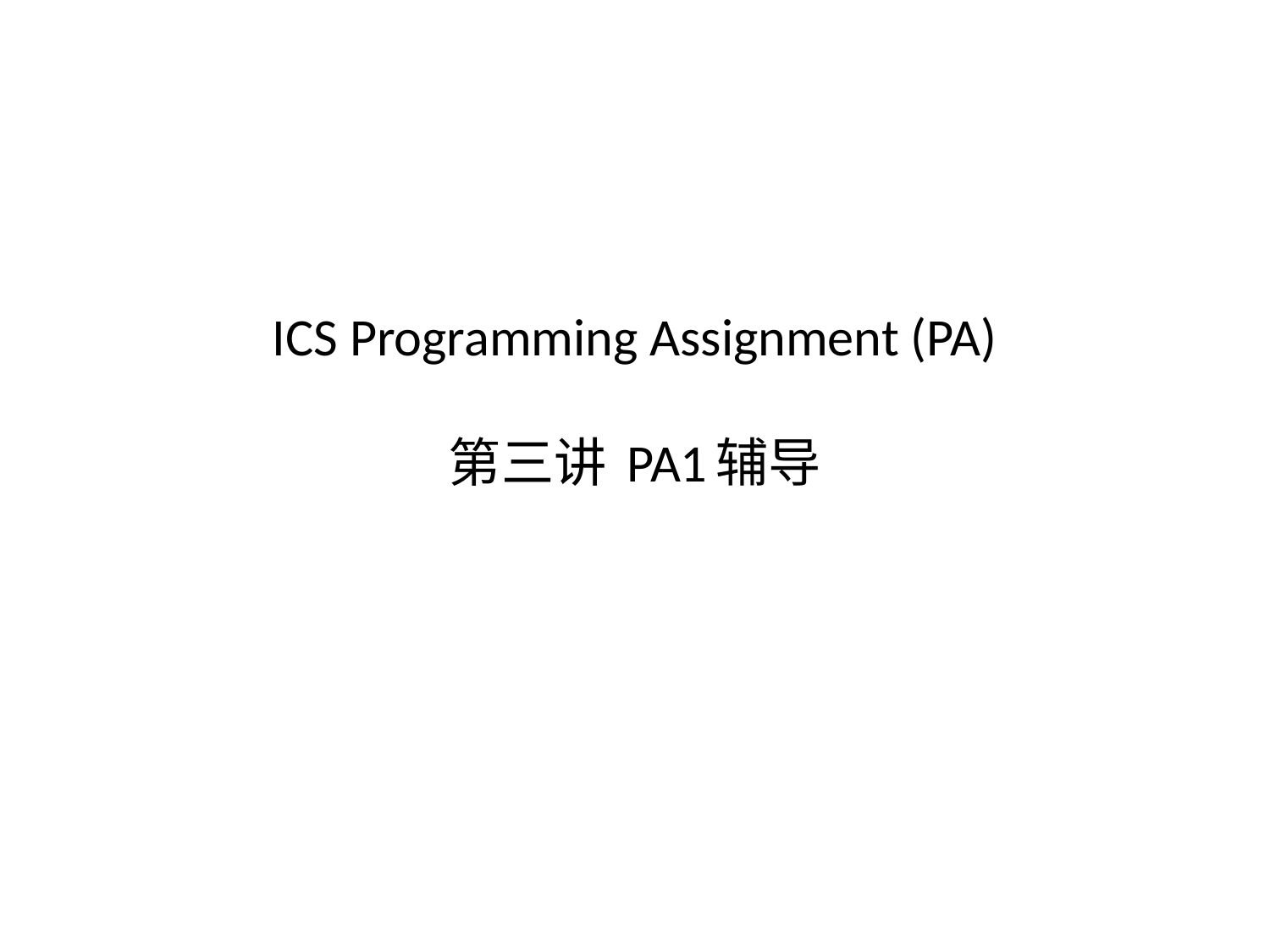

# ICS Programming Assignment (PA) 第三讲 PA1辅导